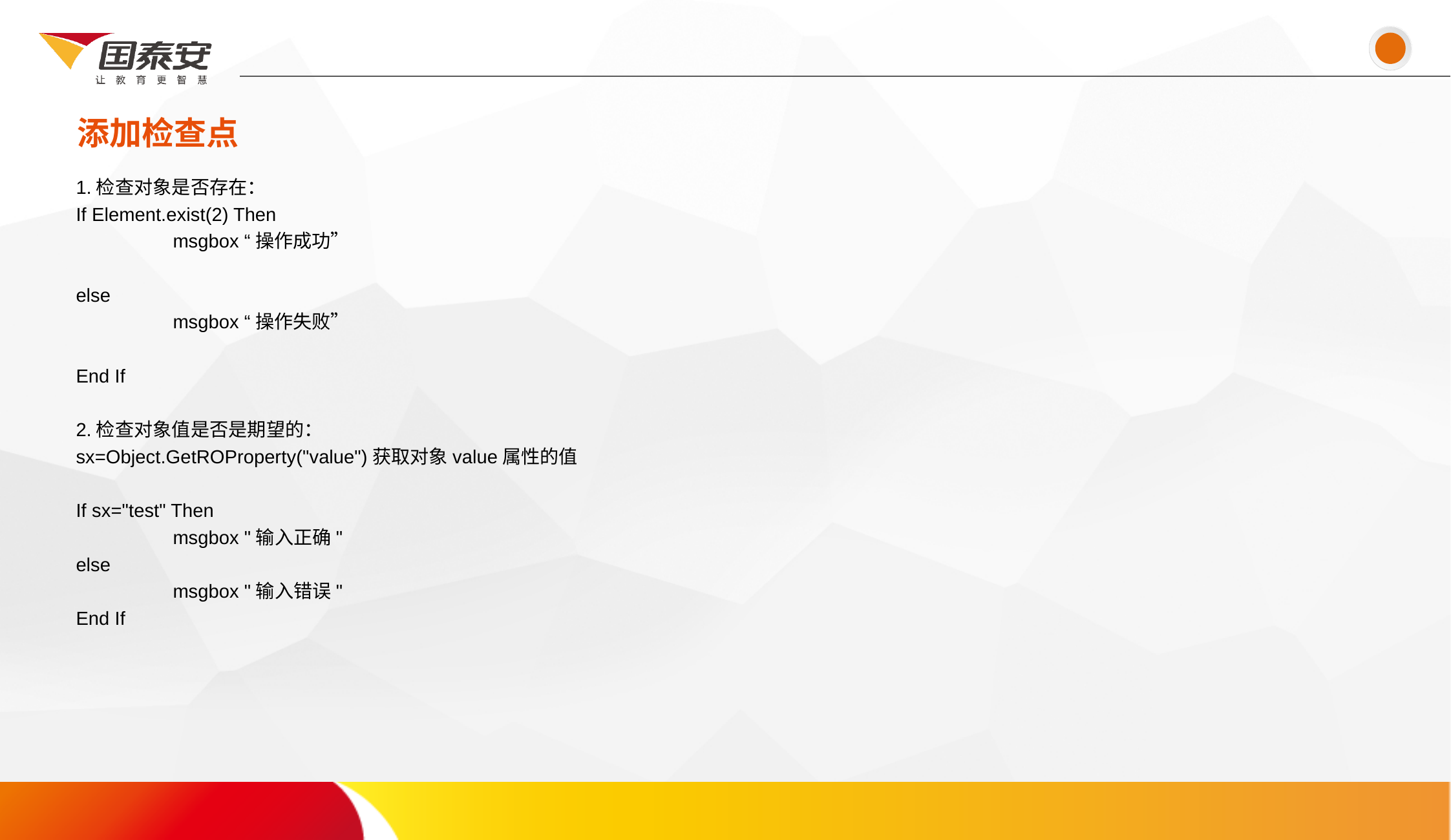

添加检查点
# 1.检查对象是否存在： If Element.exist(2) Then msgbox “操作成功” else msgbox “操作失败” End If 2.检查对象值是否是期望的： sx=Object.GetROProperty("value")获取对象value属性的值 If sx="test" Then msgbox "输入正确" else msgbox "输入错误" End If